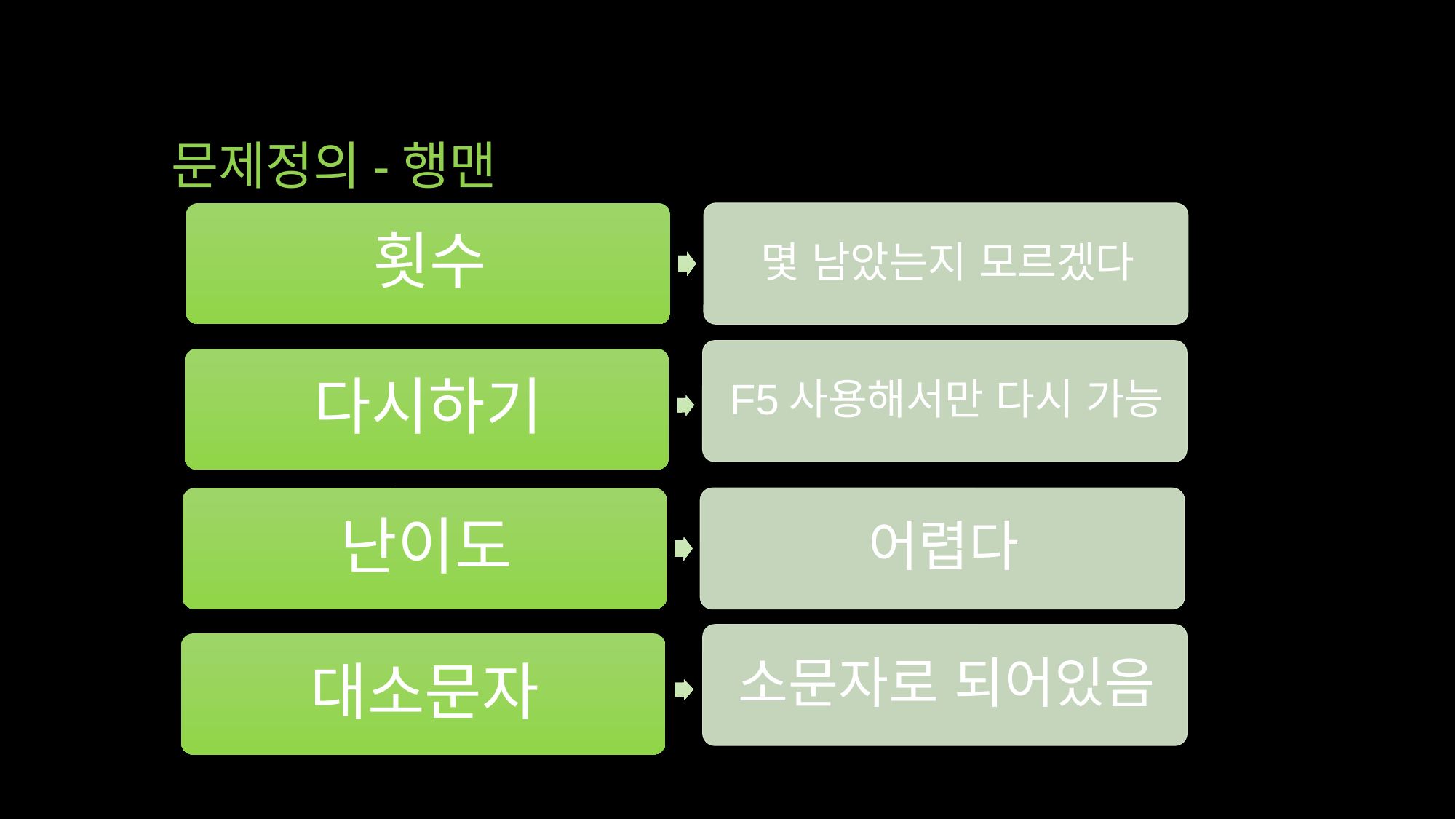

문제정의-행맨
횟수
몇 남았는지 모르겠다
다시하기
F5사용해서만 다시 가능
난이도
어렵다
대소문자
소문자로 되어있음